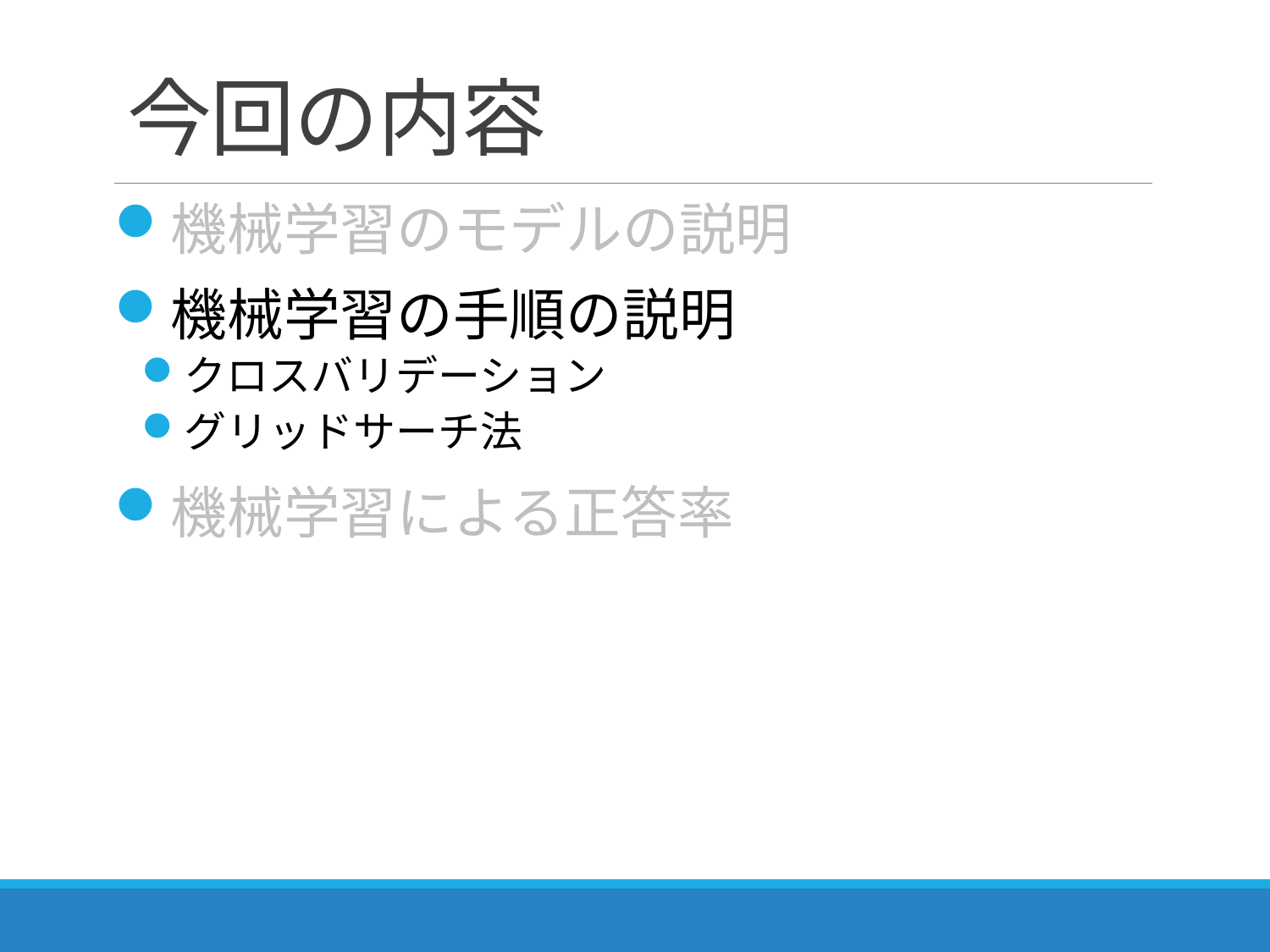

# 今回の内容
機械学習のモデルの説明
機械学習の手順の説明
クロスバリデーション
グリッドサーチ法
機械学習による正答率